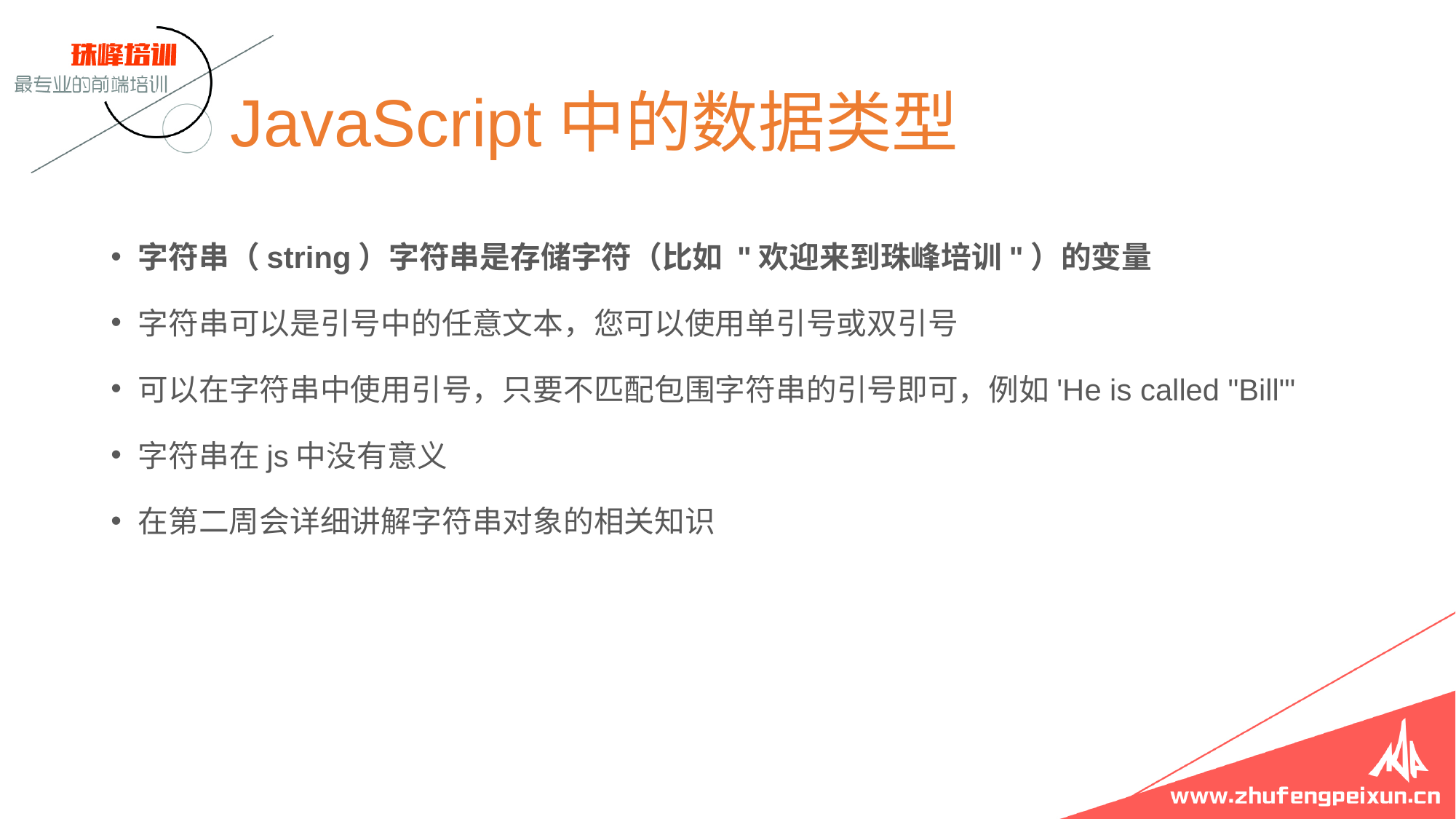

# JavaScript中的数据类型
字符串（string）字符串是存储字符（比如 "欢迎来到珠峰培训"）的变量
字符串可以是引号中的任意文本，您可以使用单引号或双引号
可以在字符串中使用引号，只要不匹配包围字符串的引号即可，例如'He is called "Bill"'
字符串在js中没有意义
在第二周会详细讲解字符串对象的相关知识